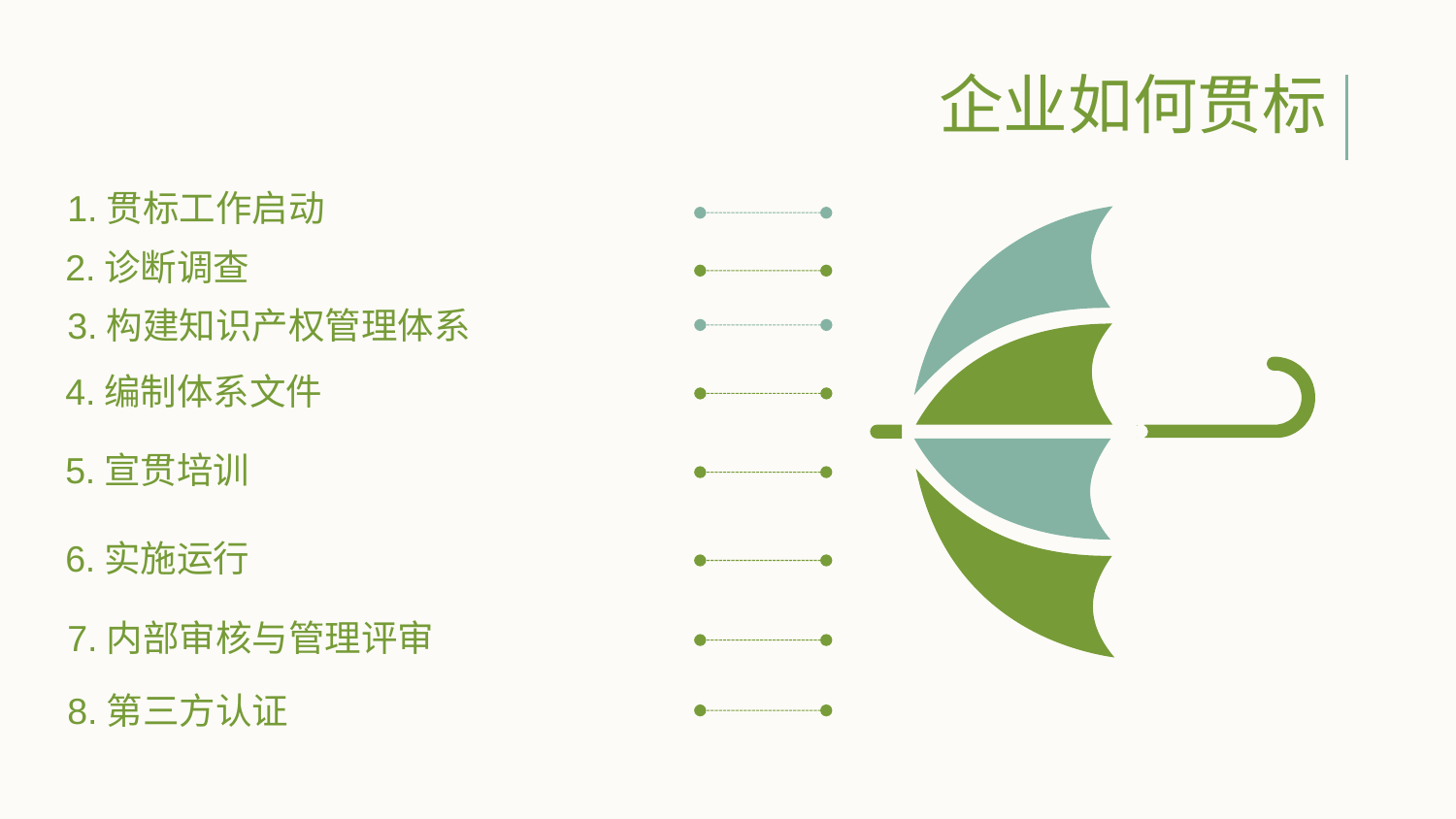

企业如何贯标
1.贯标工作启动

2.诊断调查
3.构建知识产权管理体系
4.编制体系文件
5.宣贯培训
6.实施运行
7.内部审核与管理评审
8.第三方认证